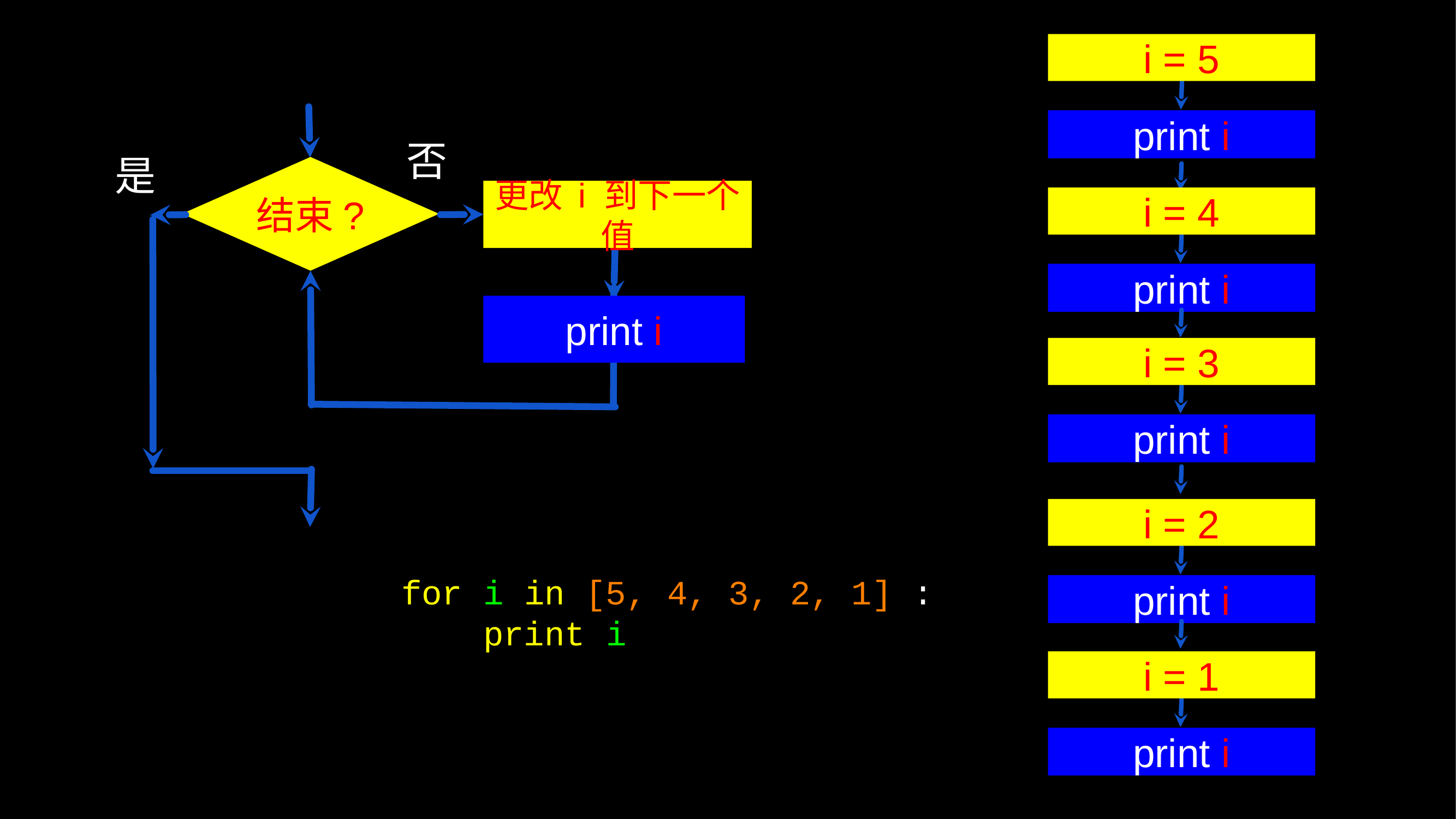

i = 5
print i
否
是
结束?
更改 i 到下一个值
i = 4
print i
print i
i = 3
print i
i = 2
for i in [5, 4, 3, 2, 1] :
    print i
print i
i = 1
print i